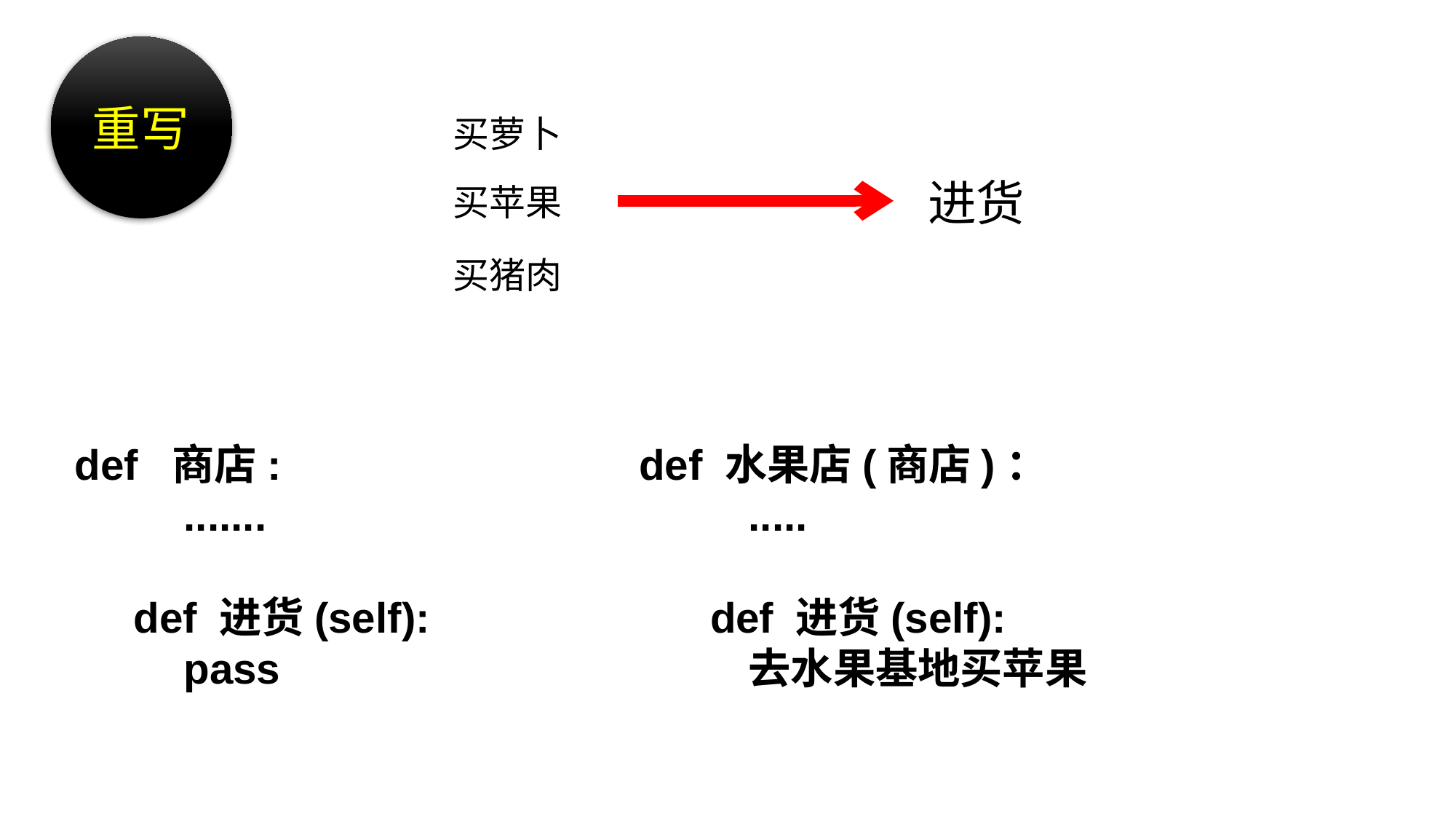

重写
买萝卜
买苹果
买猪肉
进货
def  商店:
	.......

     def 进货(self):
	pass
def 水果店(商店)：
	.....

      def 进货(self):
	去水果基地买苹果